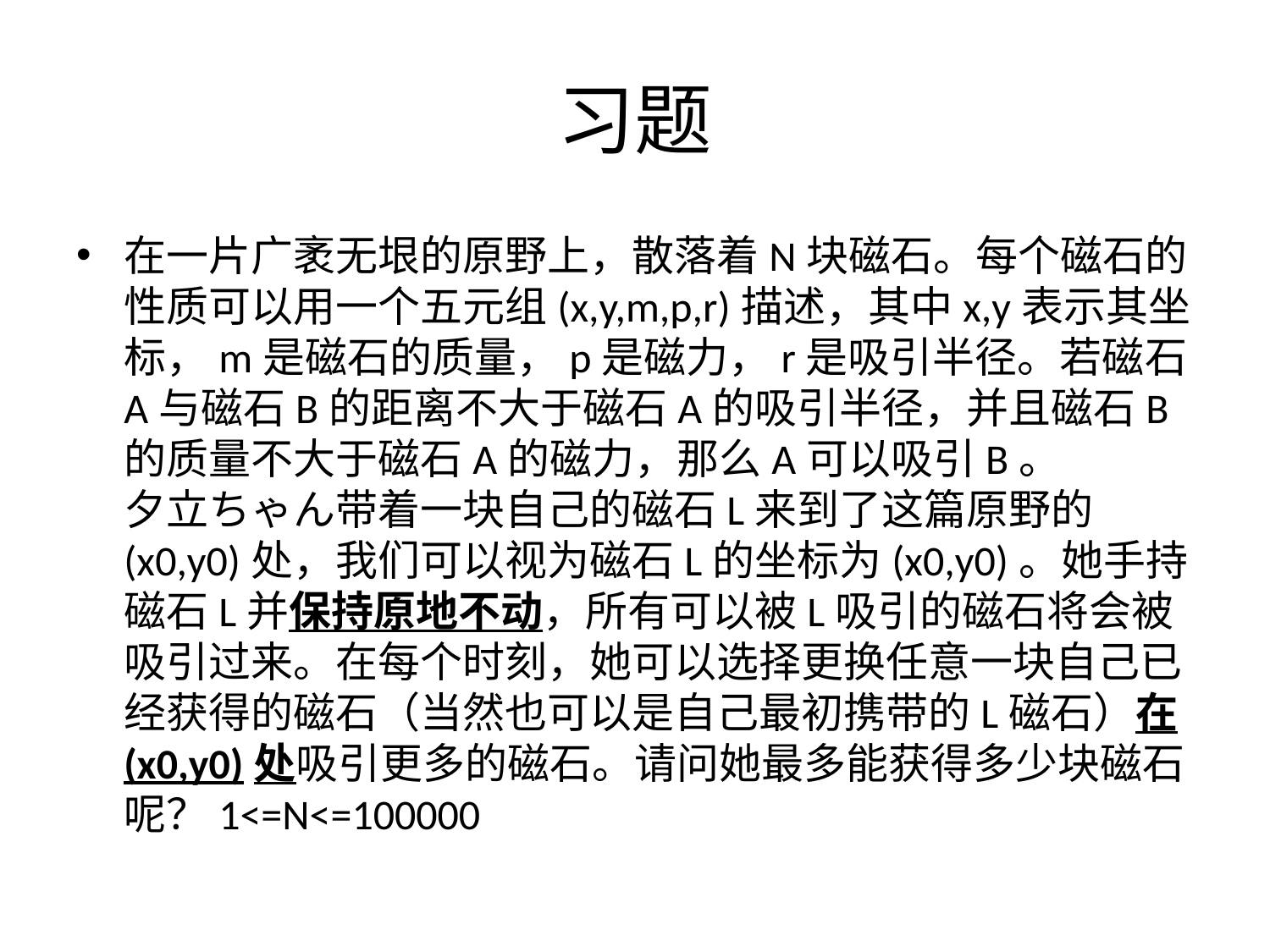

# 习题
在一片广袤无垠的原野上，散落着N块磁石。每个磁石的性质可以用一个五元组(x,y,m,p,r)描述，其中x,y表示其坐标，m是磁石的质量，p是磁力，r是吸引半径。若磁石A与磁石B的距离不大于磁石A的吸引半径，并且磁石B的质量不大于磁石A的磁力，那么A可以吸引B。
夕立ちゃん带着一块自己的磁石L来到了这篇原野的(x0,y0)处，我们可以视为磁石L的坐标为(x0,y0)。她手持磁石L并保持原地不动，所有可以被L吸引的磁石将会被吸引过来。在每个时刻，她可以选择更换任意一块自己已经获得的磁石（当然也可以是自己最初携带的L磁石）在(x0,y0)处吸引更多的磁石。请问她最多能获得多少块磁石呢？1<=N<=100000